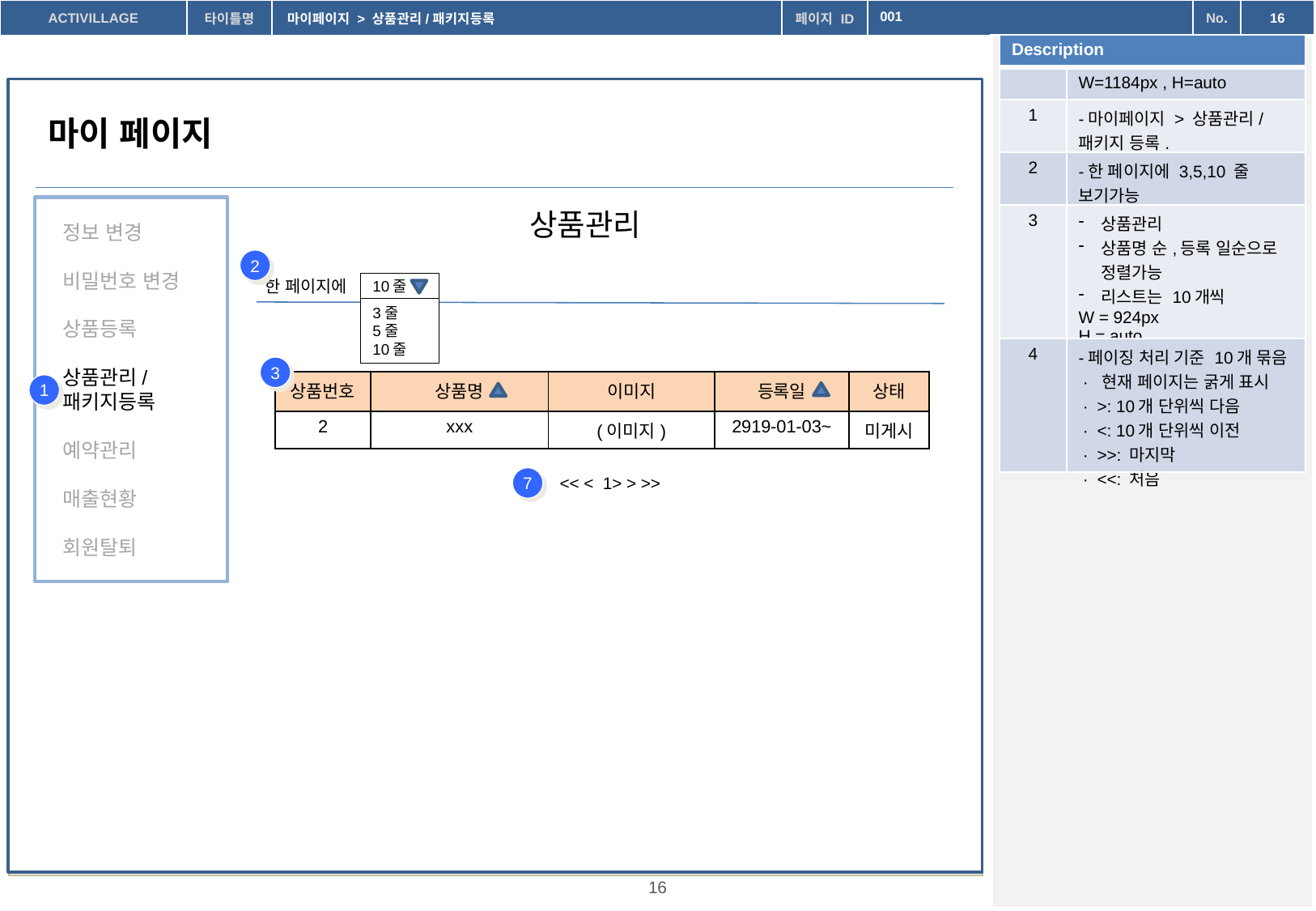

001
마이페이지 > 상품관리/패키지등록
| Description |  |
| --- | --- |
|  | W=1184px , H=auto |
| 1 | -마이페이지 > 상품관리/패키지 등록. |
| 2 | -한 페이지에 3,5,10 줄 보기가능 |
| 3 | 상품관리 상품명 순,등록 일순으로 정렬가능 리스트는 10개씩 W = 924px H = auto |
| 4 | -페이징 처리 기준 10개 묶음 ∙ 현재 페이지는 굵게 표시 ∙ >: 10개 단위씩 다음 ∙ <: 10개 단위씩 이전 ∙ >>: 마지막 ∙ <<: 처음 |

마이 페이지
  정보 변경

  비밀번호 변경

  상품등록

  상품관리/
  패키지등록

  예약관리

  매출현황

  회원탈퇴
상품관리
2
한 페이지에
10줄

3줄
5줄
10줄
3
| 상품번호 | 상품명 | 이미지 | 등록일 | 상태 |
| --- | --- | --- | --- | --- |
| 2 | xxx | (이미지) | 2919-01-03~ | 미게시 |
1

<< <  1> > >>
7